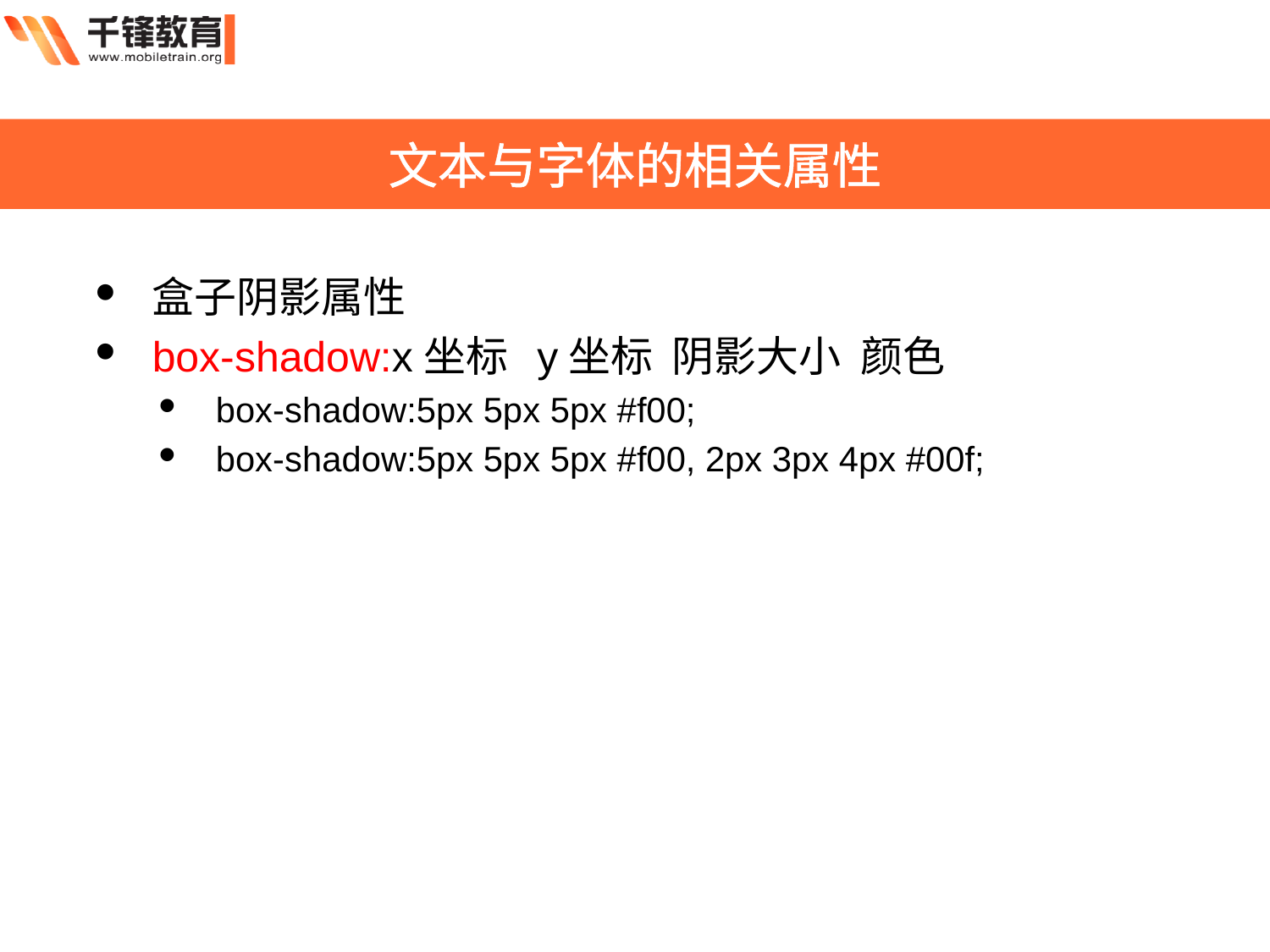

文本与字体的相关属性
盒子阴影属性
box-shadow:x坐标  y坐标  阴影大小  颜色
box-shadow:5px 5px 5px #f00;
box-shadow:5px 5px 5px #f00, 2px 3px 4px #00f;